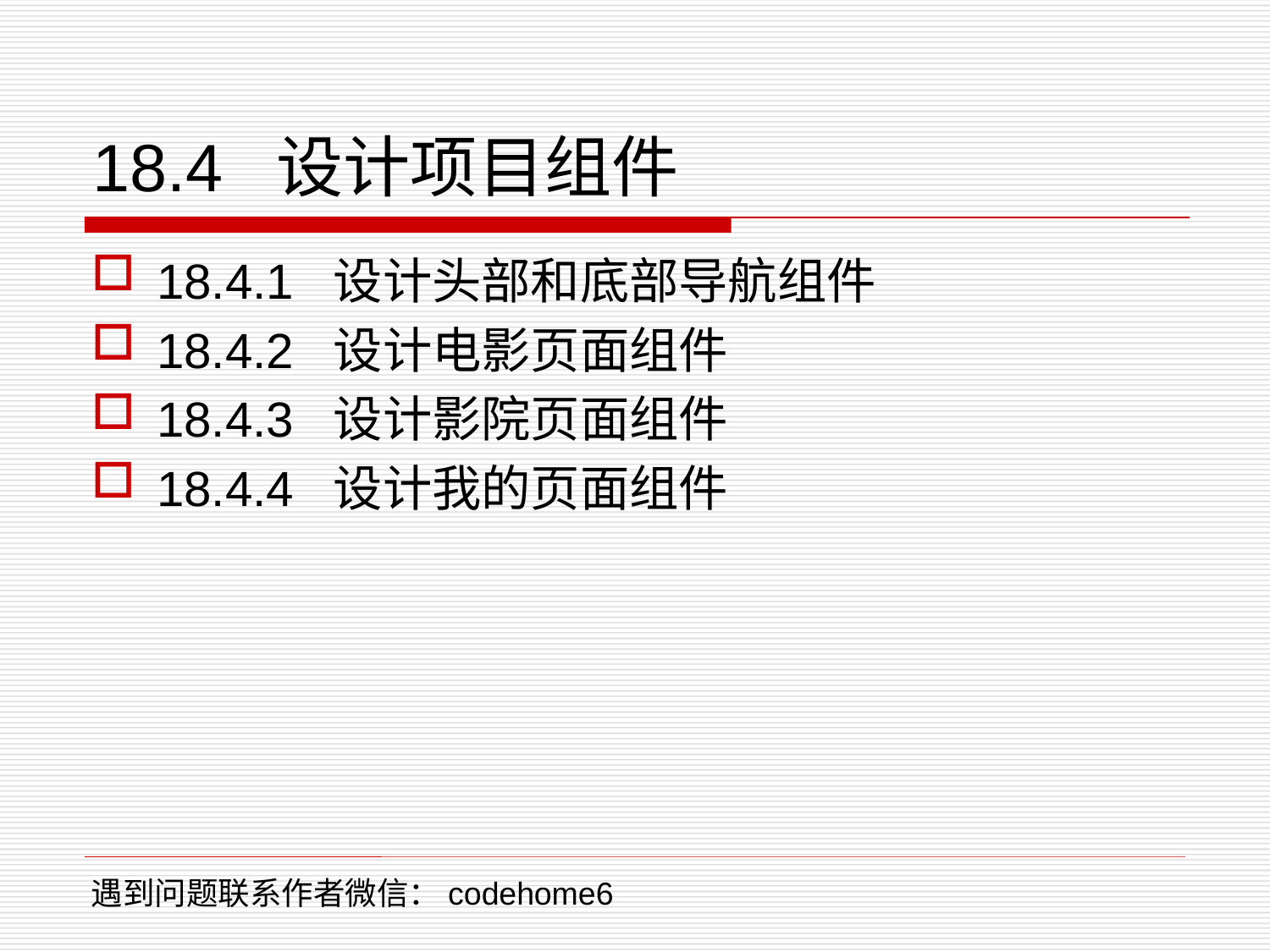

# 18.4  设计项目组件
18.4.1  设计头部和底部导航组件
18.4.2  设计电影页面组件
18.4.3  设计影院页面组件
18.4.4  设计我的页面组件
遇到问题联系作者微信：codehome6